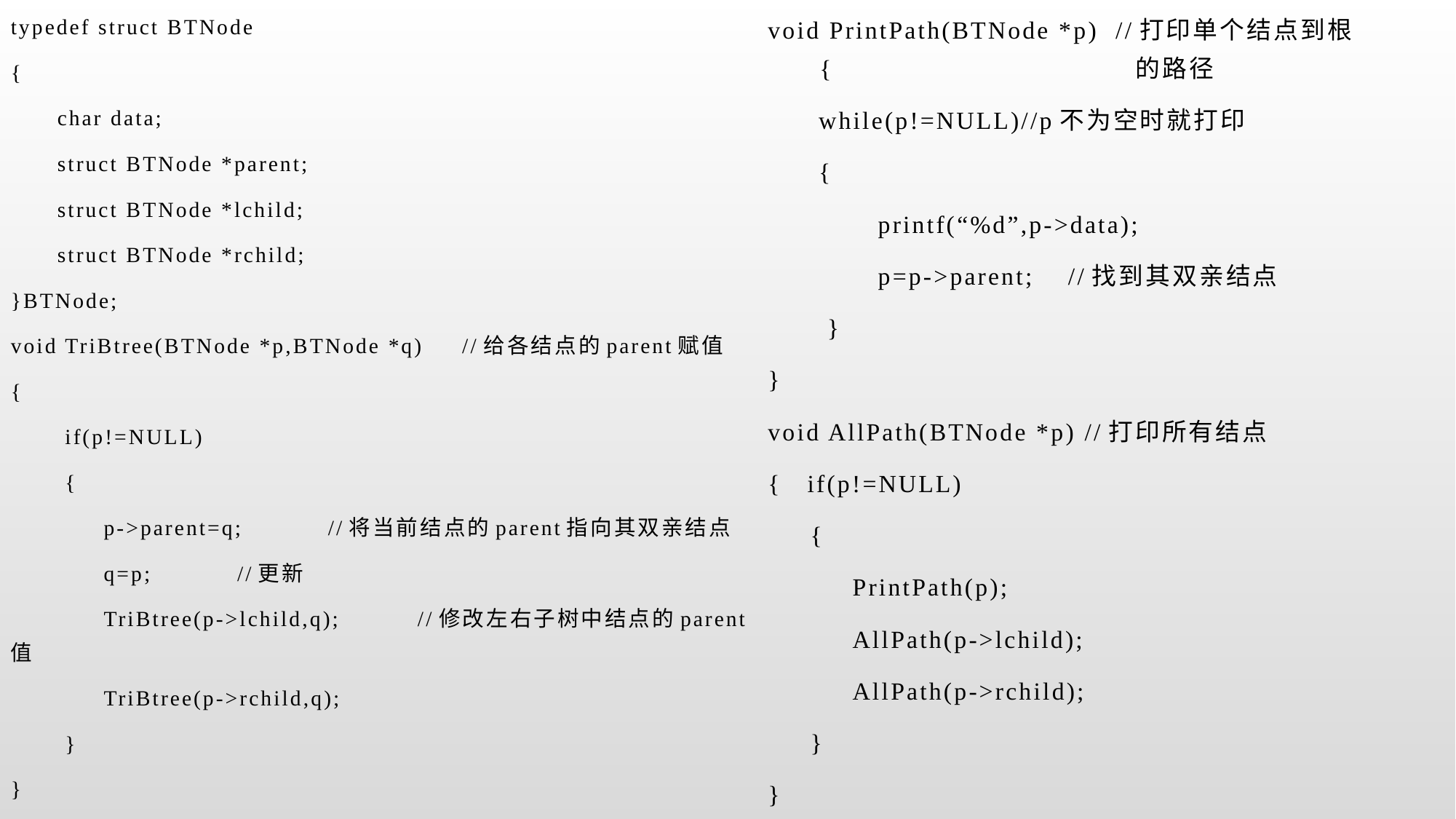

typedef struct BTNode
{
      char data;
      struct BTNode *parent;
      struct BTNode *lchild;
      struct BTNode *rchild;
}BTNode;
void TriBtree(BTNode *p,BTNode *q)     //给各结点的parent赋值
{
       if(p!=NULL)
       {
            p->parent=q;           //将当前结点的parent指向其双亲结点
            q=p;           //更新
            TriBtree(p->lchild,q);          //修改左右子树中结点的parent值
            TriBtree(p->rchild,q);
       }
}
void PrintPath(BTNode *p)  //打印单个结点到根                {			        的路径
      while(p!=NULL)//p不为空时就打印
      {
             printf(“%d”,p->data);
             p=p->parent;    //找到其双亲结点
       }
}
void AllPath(BTNode *p) //打印所有结点
{   if(p!=NULL)
     {
          PrintPath(p);
          AllPath(p->lchild);
          AllPath(p->rchild);
     }
}